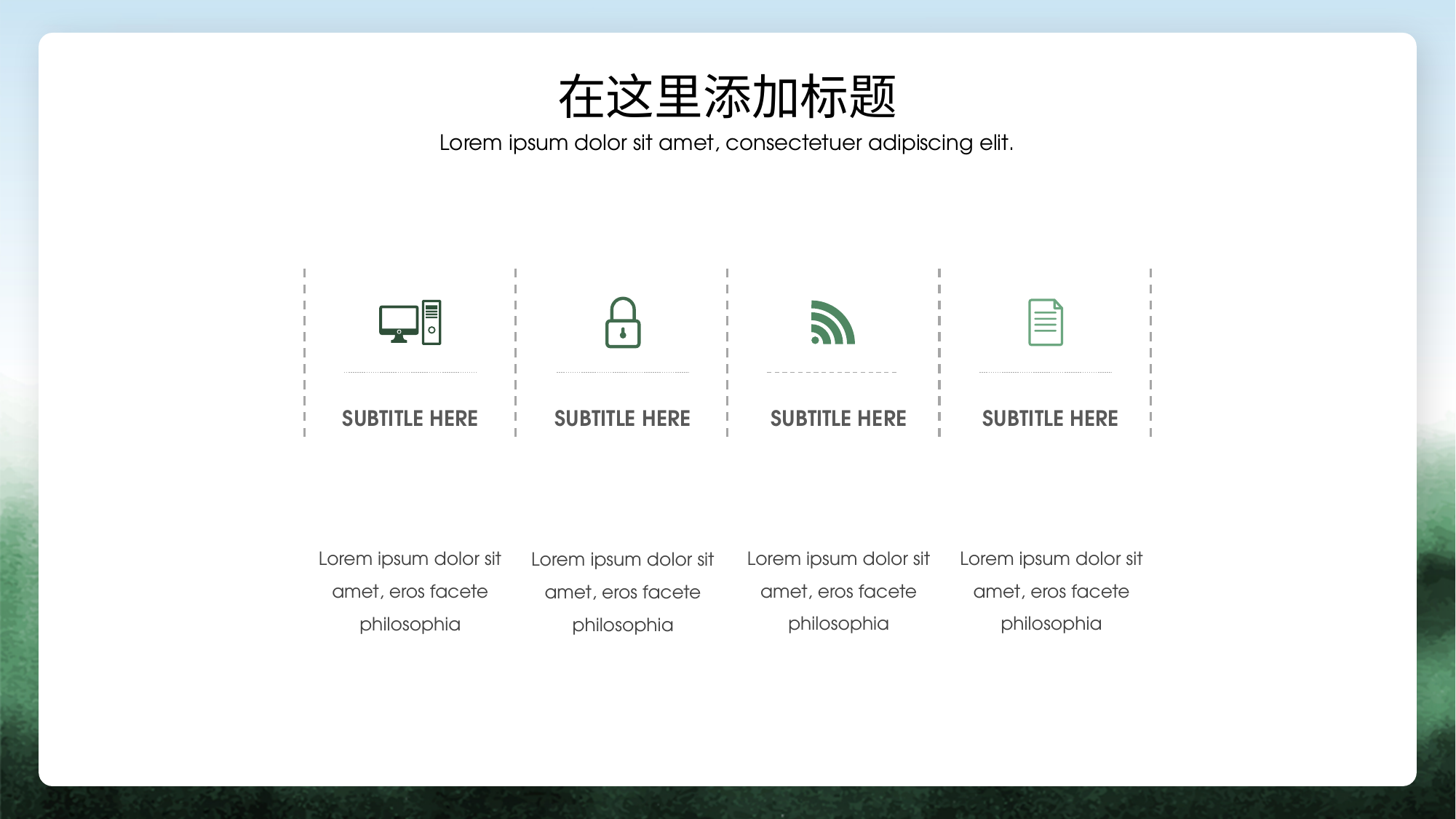

在这里添加标题
Lorem ipsum dolor sit amet, consectetuer adipiscing elit.

SUBTITLE HERE
SUBTITLE HERE
SUBTITLE HERE
SUBTITLE HERE
Lorem ipsum dolor sit amet, eros facete philosophia
Lorem ipsum dolor sit amet, eros facete philosophia
Lorem ipsum dolor sit amet, eros facete philosophia
Lorem ipsum dolor sit amet, eros facete philosophia